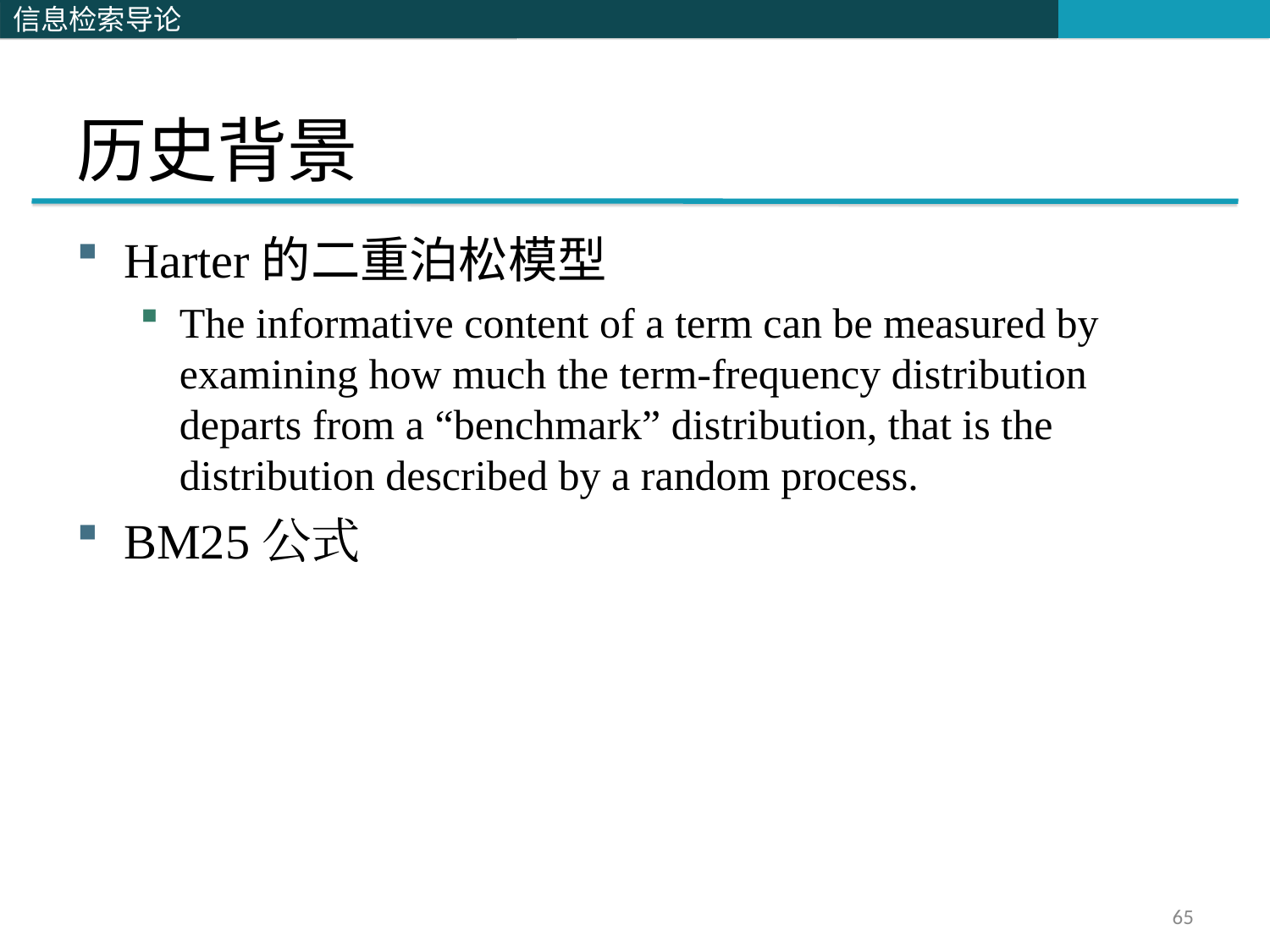

# 历史背景
Harter的二重泊松模型
The informative content of a term can be measured by examining how much the term-frequency distribution departs from a “benchmark” distribution, that is the distribution described by a random process.
BM25公式
65